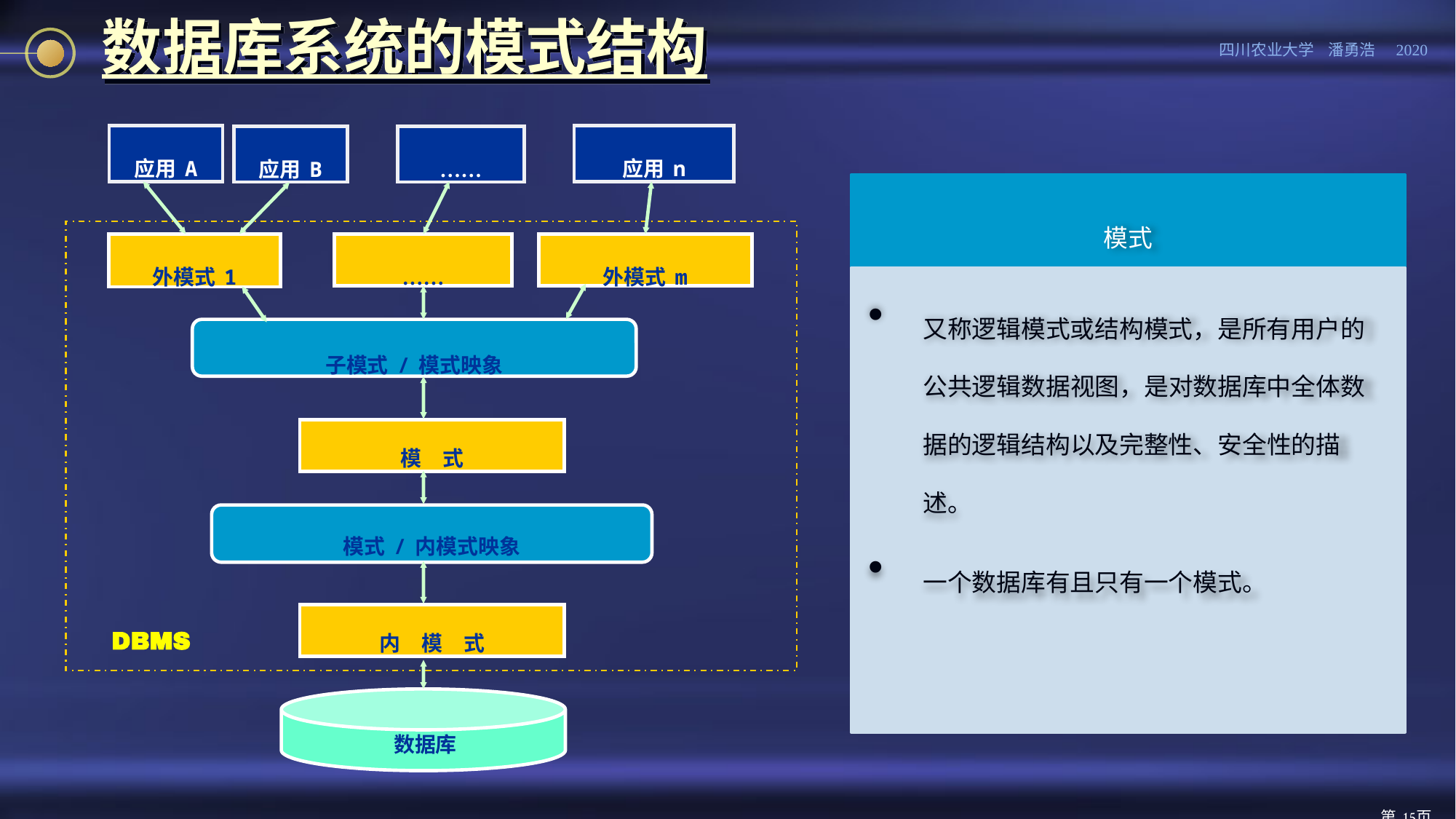

# 数据库系统的模式结构
应用n
应用A
应用B
……

外模式1
……
外模式m

子模式/模式映象

模　式

模式/内模式映象

DBMS
内　模　式

数据库

模式

又称逻辑模式或结构模式，是所有用户的公共逻辑数据视图，是对数据库中全体数据的逻辑结构以及完整性、安全性的描述。
一个数据库有且只有一个模式。